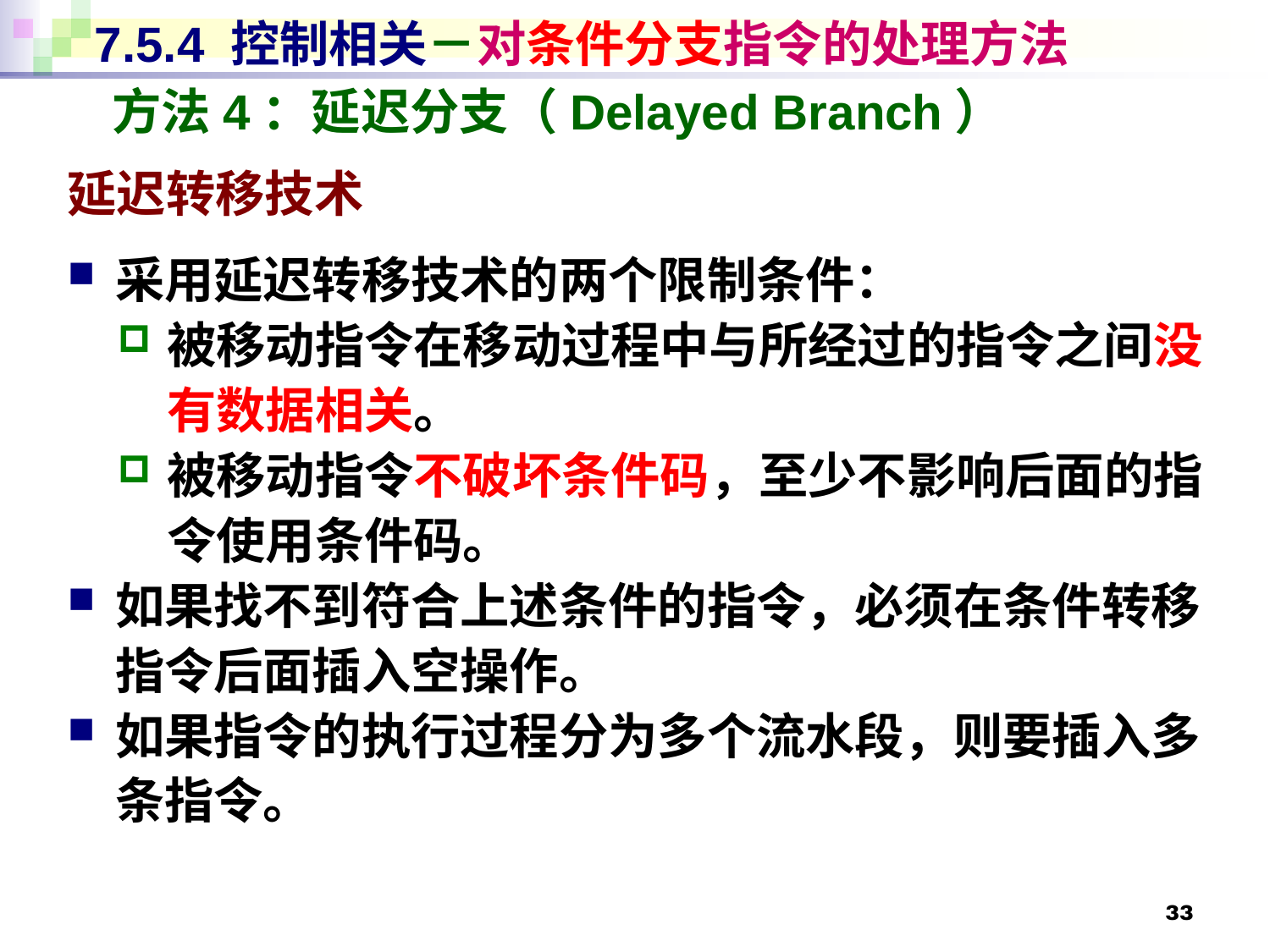

# 7.5.4 控制相关－对条件分支指令的处理方法
方法4：延迟分支（Delayed Branch）
延迟转移技术
采用延迟转移技术的两个限制条件：
被移动指令在移动过程中与所经过的指令之间没有数据相关。
被移动指令不破坏条件码，至少不影响后面的指令使用条件码。
如果找不到符合上述条件的指令，必须在条件转移指令后面插入空操作。
如果指令的执行过程分为多个流水段，则要插入多条指令。
33